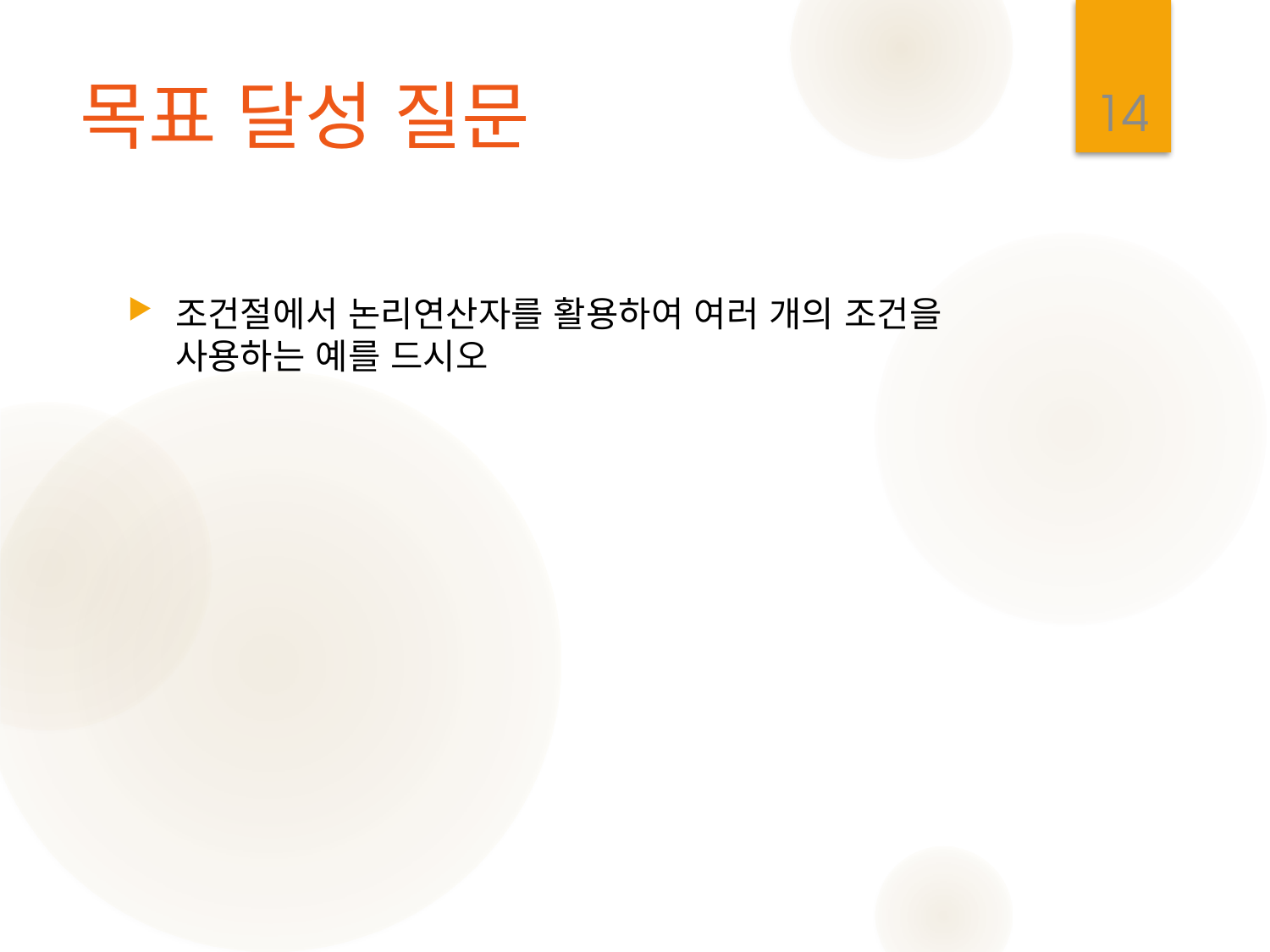

14
# 목표 달성 질문
조건절에서 논리연산자를 활용하여 여러 개의 조건을 사용하는 예를 드시오